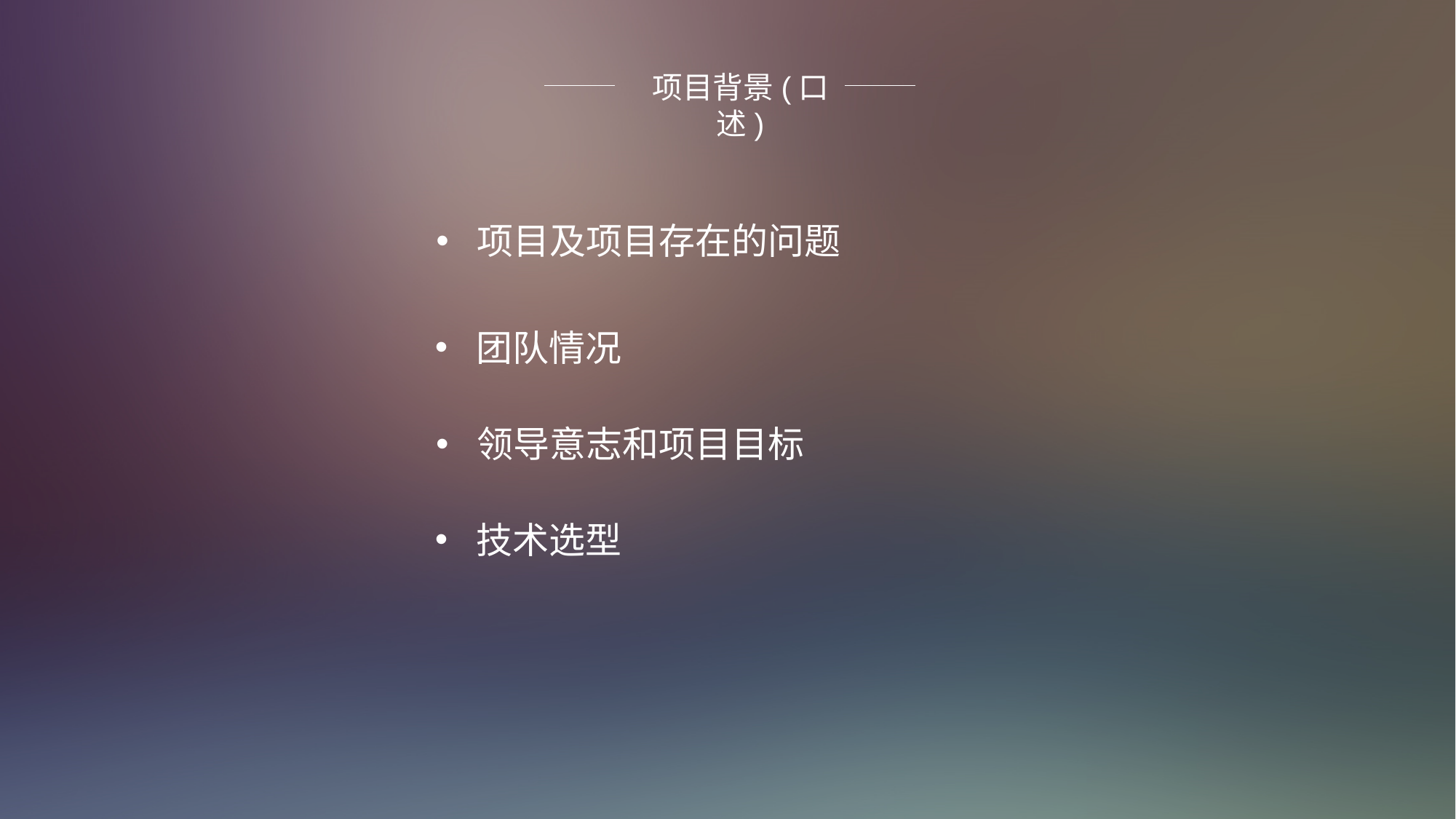

项目背景(口述)
项目及项目存在的问题
团队情况
领导意志和项目目标
技术选型